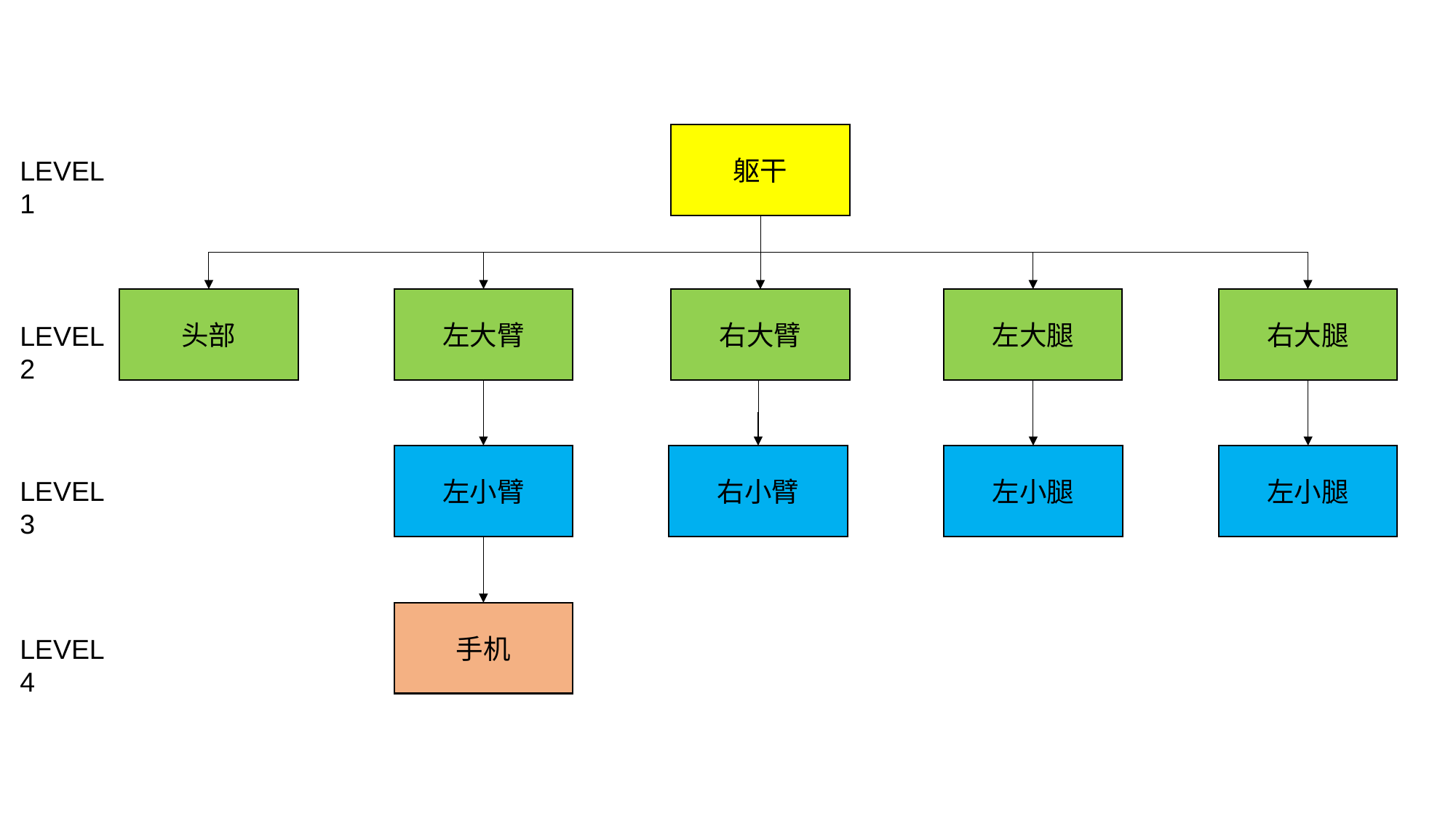

躯干
LEVEL 1
头部
左大臂
左大腿
右大腿
右大臂
LEVEL 2
右小臂
左小腿
左小腿
左小臂
LEVEL 3
手机
LEVEL 4